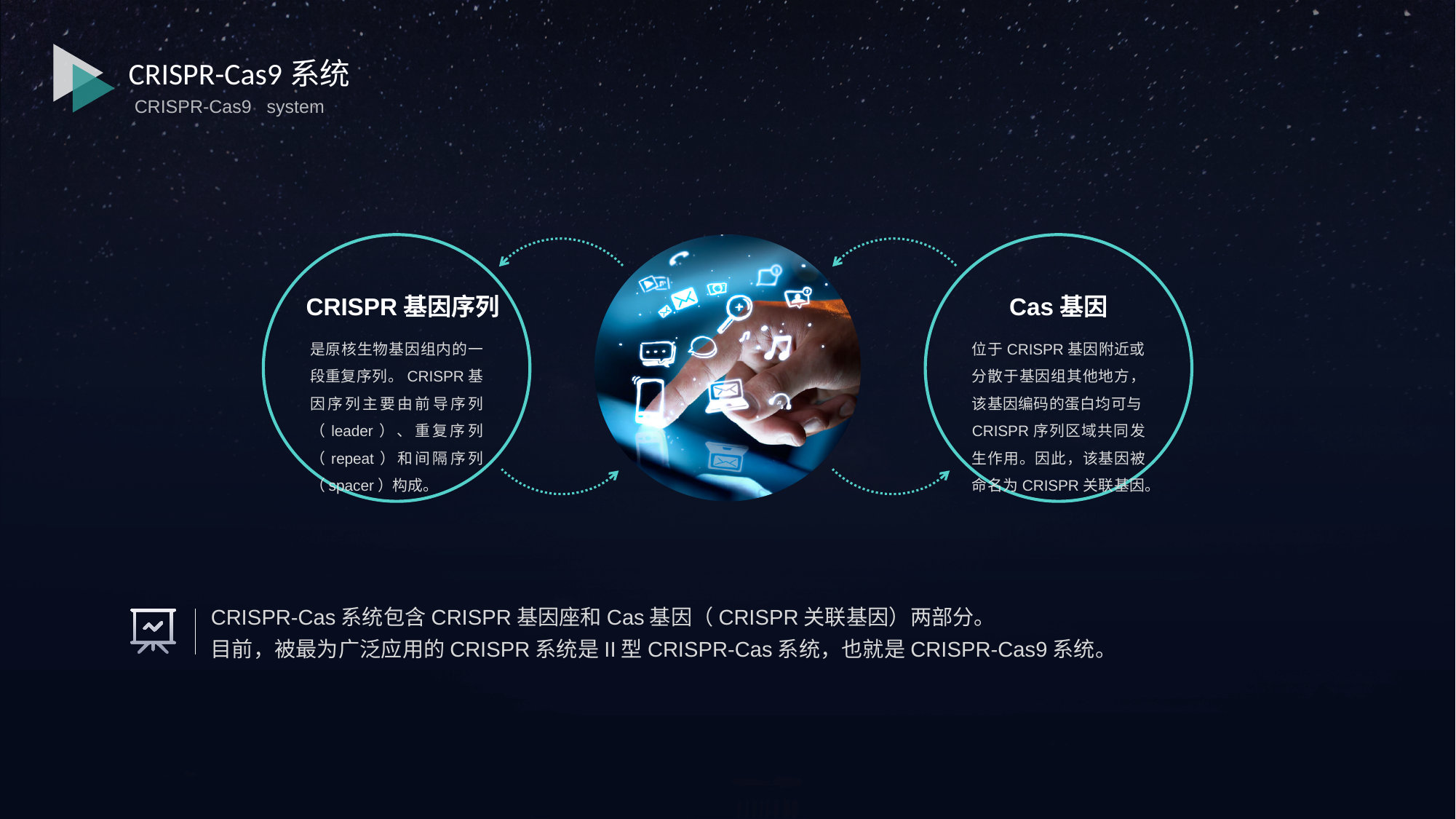

CRISPR-Cas9系统
CRISPR-Cas9   system

CRISPR基因序列
Cas基因
是原核生物基因组内的一段重复序列。CRISPR基因序列主要由前导序列（leader）、重复序列（repeat）和间隔序列（spacer）构成。
位于CRISPR基因附近或分散于基因组其他地方，该基因编码的蛋白均可与CRISPR序列区域共同发生作用。因此，该基因被命名为CRISPR关联基因。

CRISPR-Cas系统包含CRISPR基因座和Cas基因（CRISPR关联基因）两部分。
目前，被最为广泛应用的CRISPR系统是II型CRISPR-Cas系统，也就是CRISPR-Cas9系统。